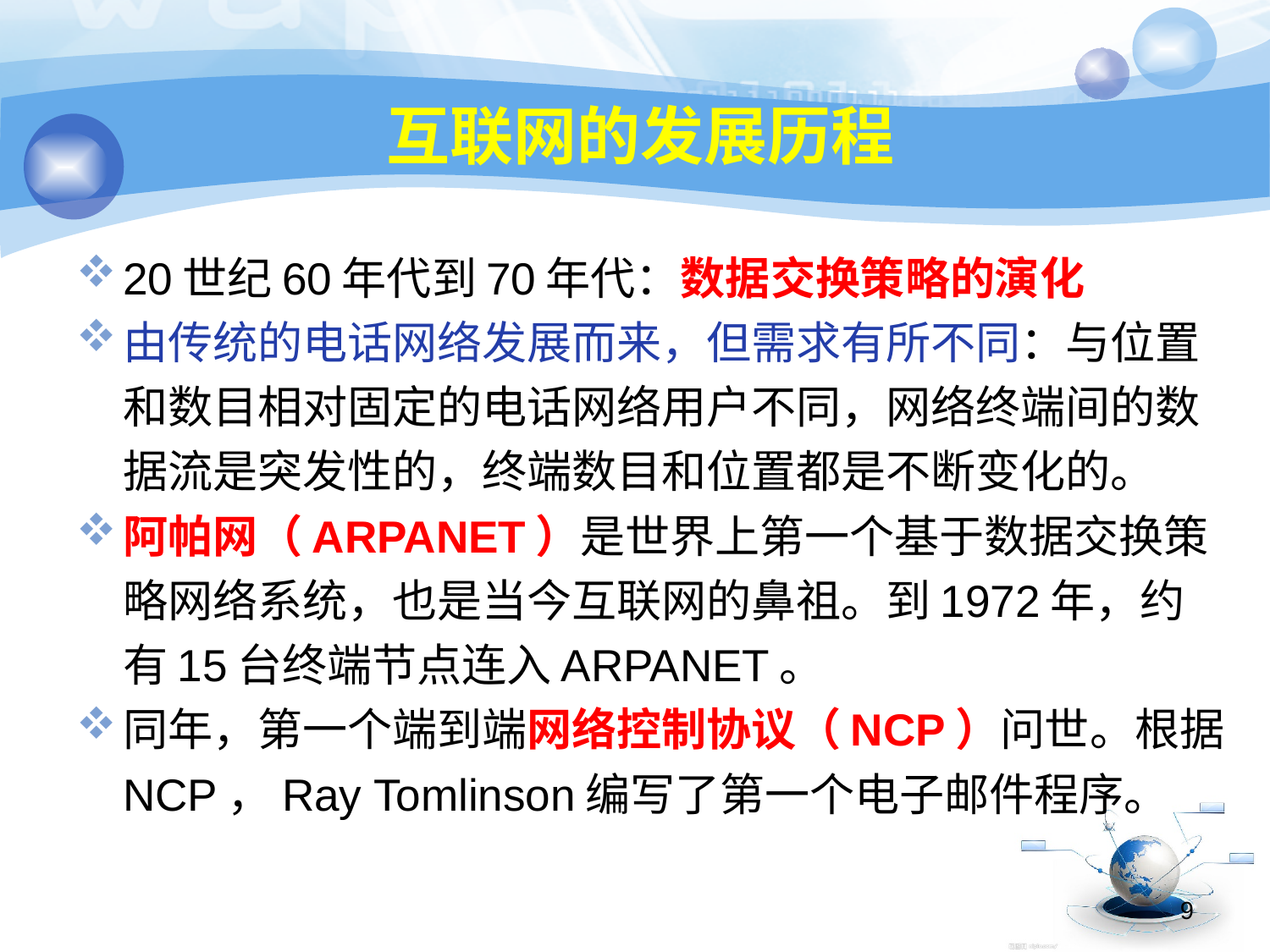

# 互联网的发展历程
20世纪60年代到70年代：数据交换策略的演化
由传统的电话网络发展而来，但需求有所不同：与位置和数目相对固定的电话网络用户不同，网络终端间的数据流是突发性的，终端数目和位置都是不断变化的。
阿帕网（ARPANET）是世界上第一个基于数据交换策略网络系统，也是当今互联网的鼻祖。到1972年，约有15台终端节点连入ARPANET。
同年，第一个端到端网络控制协议（NCP）问世。根据NCP，Ray Tomlinson编写了第一个电子邮件程序。

9